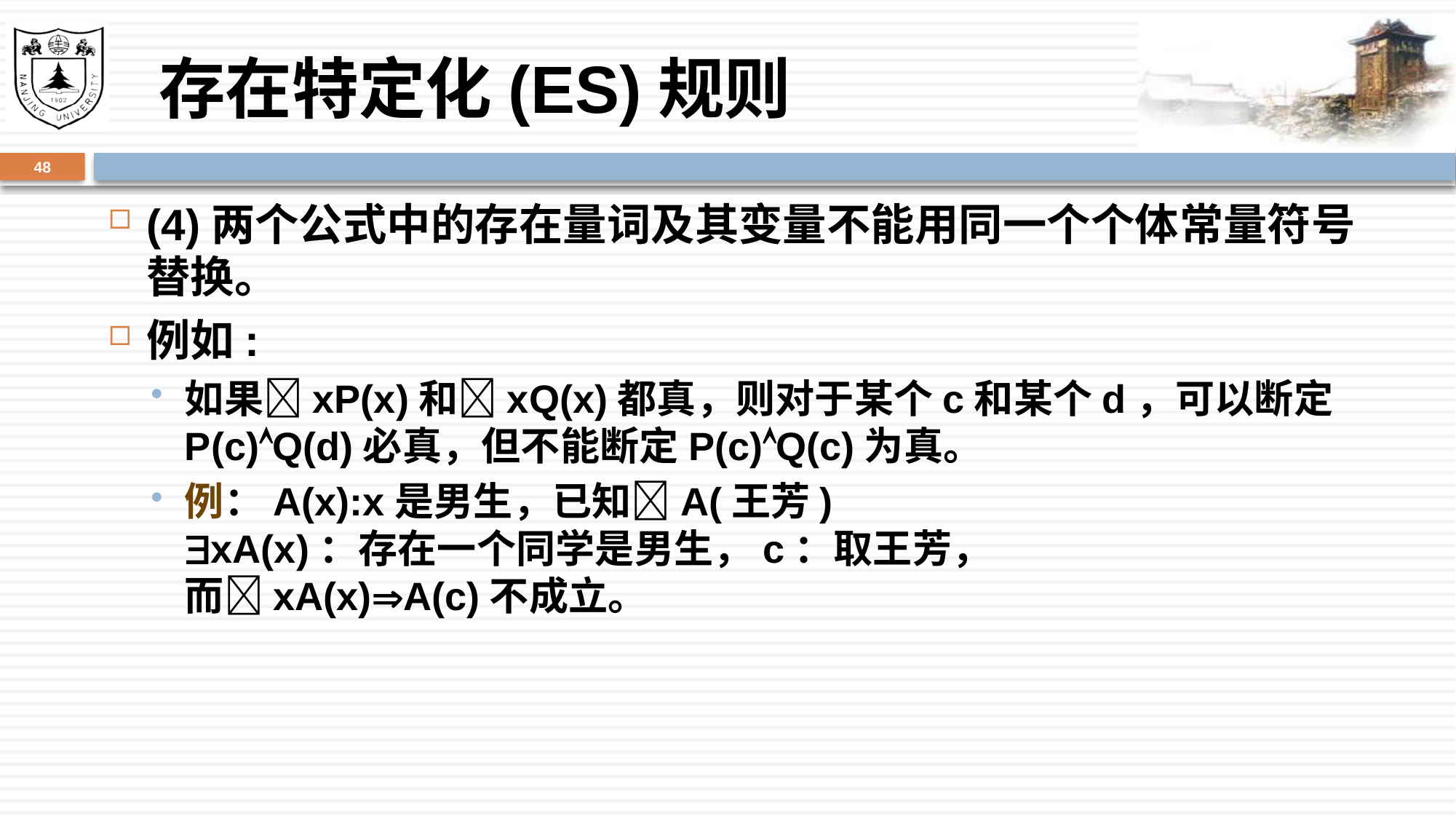

# 存在特定化(ES)规则
48
(4)两个公式中的存在量词及其变量不能用同一个个体常量符号替换。
例如:
如果∃xP(x)和∃xQ(x)都真，则对于某个c和某个d，可以断定P(c)∧Q(d)必真，但不能断定P(c)∧Q(c)为真。
例：A(x):x是男生，已知¬A(王芳)
∃xA(x)：存在一个同学是男生，c：取王芳，
而∃xA(x)⇒A(c)不成立。